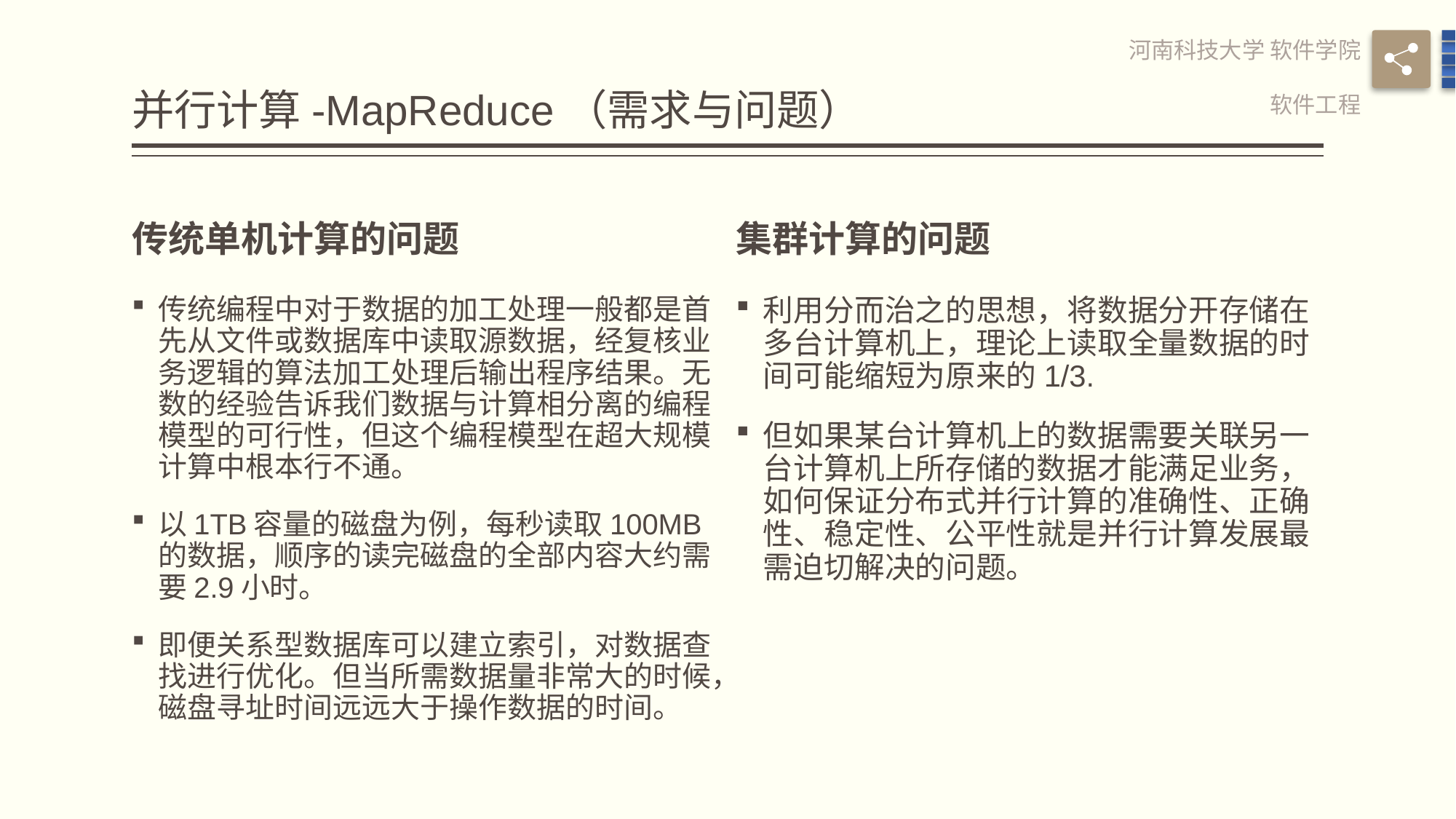

# 并行计算-MapReduce（需求与问题）
河南科技大学 软件学院
软件工程

传统单机计算的问题
集群计算的问题
传统编程中对于数据的加工处理一般都是首先从文件或数据库中读取源数据，经复核业务逻辑的算法加工处理后输出程序结果。无数的经验告诉我们数据与计算相分离的编程模型的可行性，但这个编程模型在超大规模计算中根本行不通。
以1TB容量的磁盘为例，每秒读取100MB的数据，顺序的读完磁盘的全部内容大约需要2.9小时。
即便关系型数据库可以建立索引，对数据查找进行优化。但当所需数据量非常大的时候，磁盘寻址时间远远大于操作数据的时间。
利用分而治之的思想，将数据分开存储在多台计算机上，理论上读取全量数据的时间可能缩短为原来的1/3.
但如果某台计算机上的数据需要关联另一台计算机上所存储的数据才能满足业务，如何保证分布式并行计算的准确性、正确性、稳定性、公平性就是并行计算发展最需迫切解决的问题。